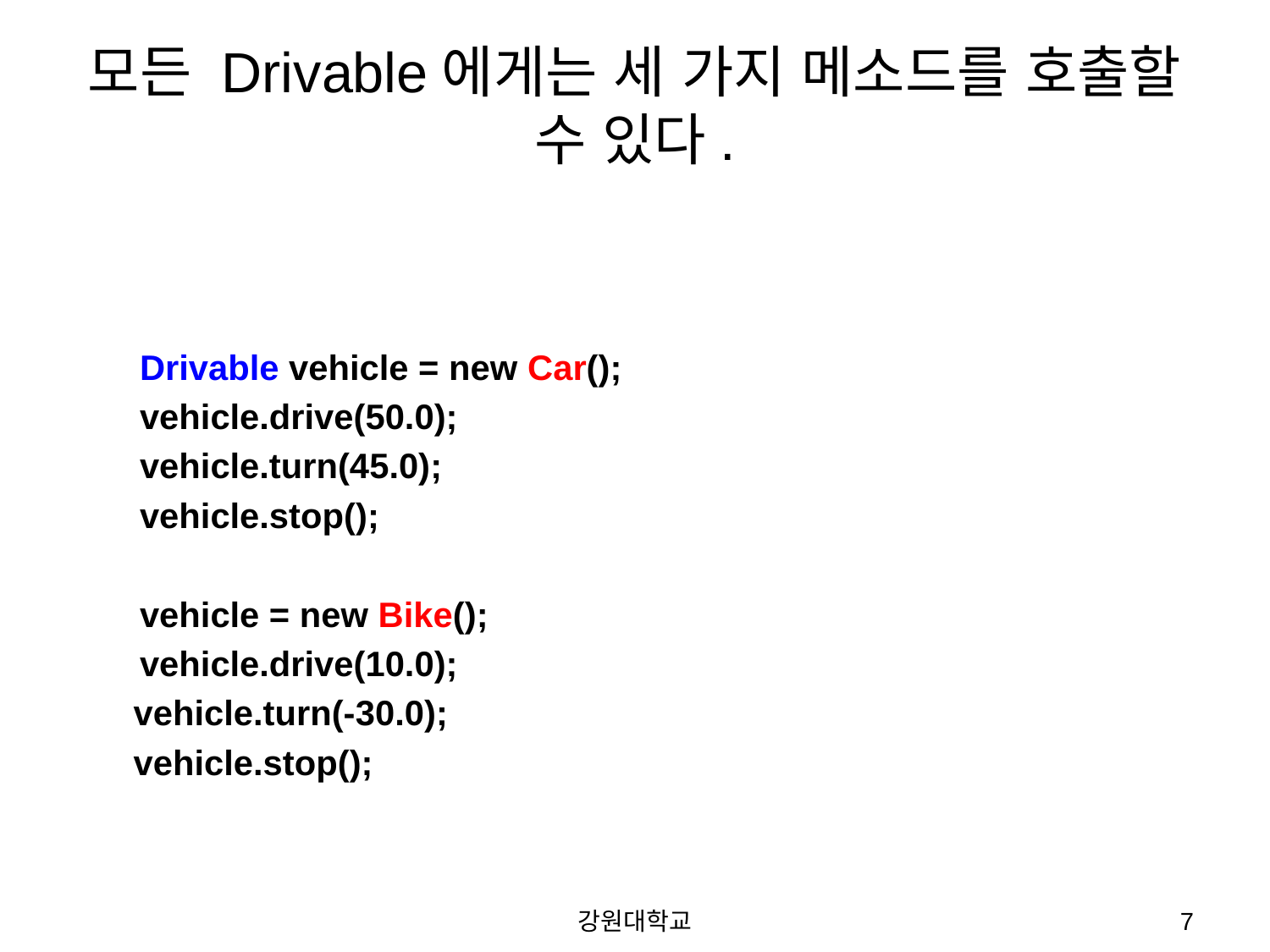

# 모든 Drivable에게는 세 가지 메소드를 호출할 수 있다.

Drivable vehicle = new Car();
vehicle.drive(50.0);
vehicle.turn(45.0);
vehicle.stop();

vehicle = new Bike();
vehicle.drive(10.0);
 	 vehicle.turn(-30.0);
	 vehicle.stop();

강원대학교
7